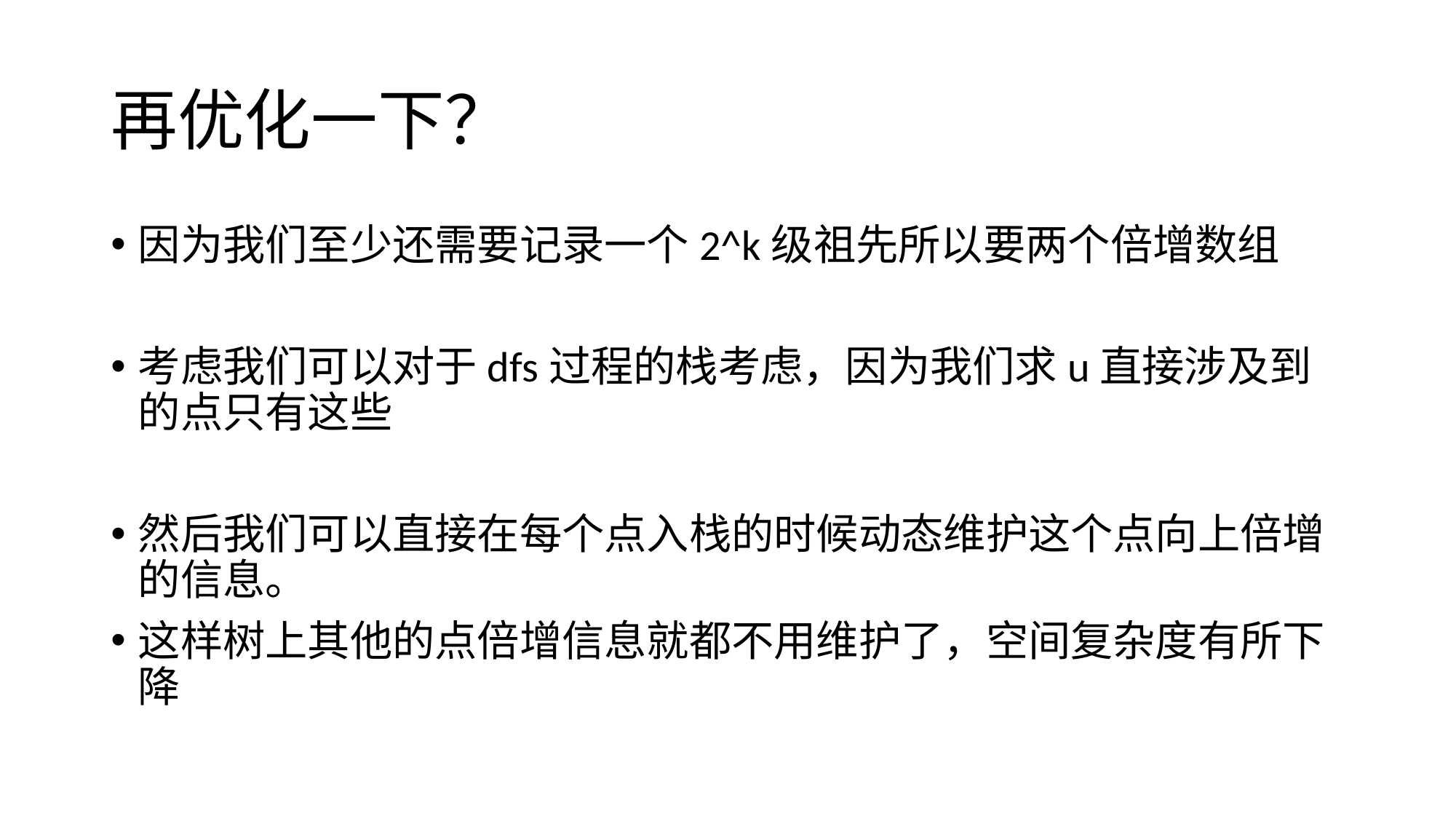

# 再优化一下？
因为我们至少还需要记录一个2^k级祖先所以要两个倍增数组

考虑我们可以对于dfs过程的栈考虑，因为我们求u直接涉及到的点只有这些

然后我们可以直接在每个点入栈的时候动态维护这个点向上倍增的信息。
这样树上其他的点倍增信息就都不用维护了，空间复杂度有所下降